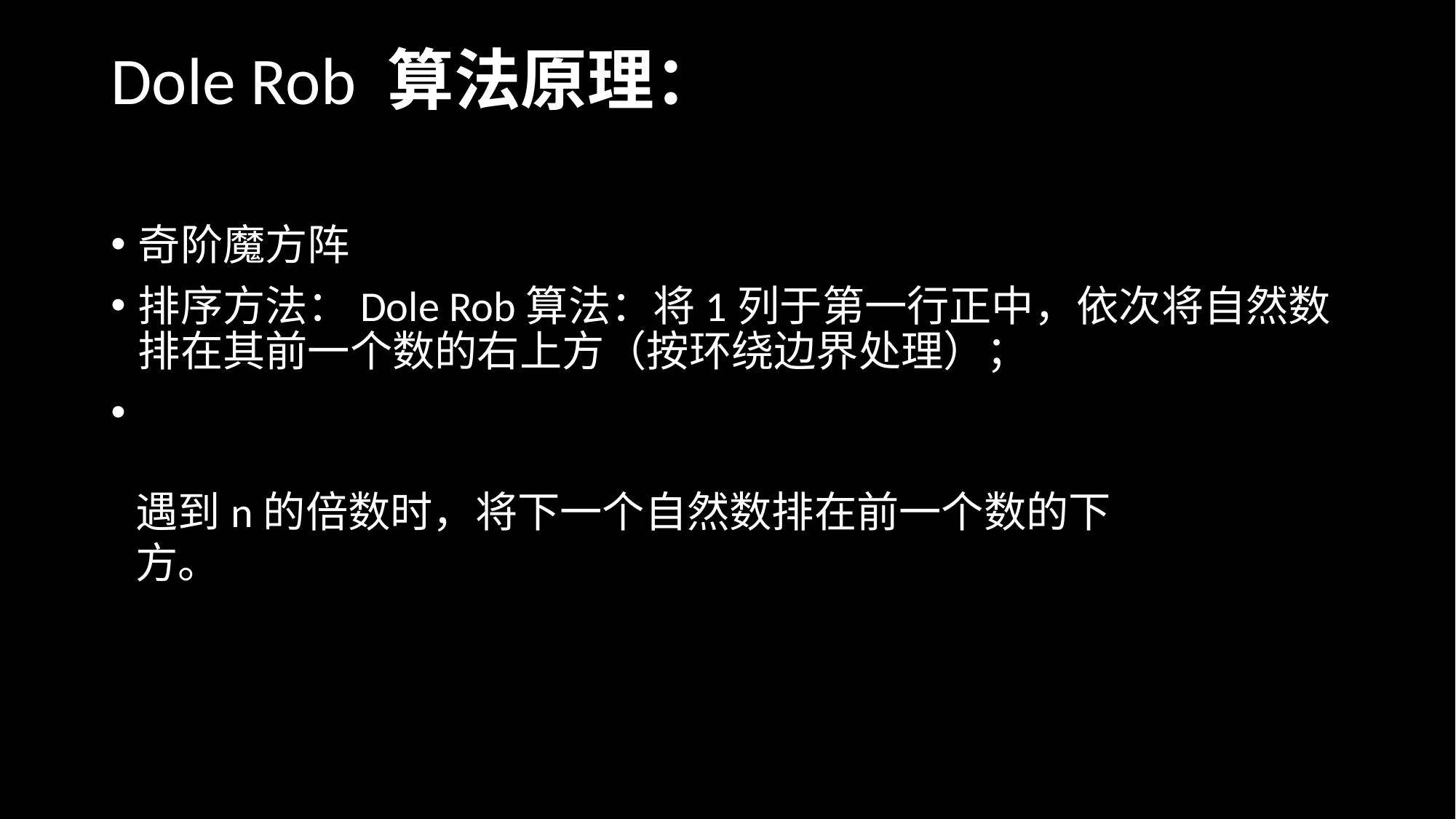

# Dole Rob 算法原理：
奇阶魔方阵
排序方法：Dole Rob算法：将1列于第一行正中，依次将自然数排在其前一个数的右上方（按环绕边界处理）；

遇到n的倍数时，将下一个自然数排在前一个数的下方。